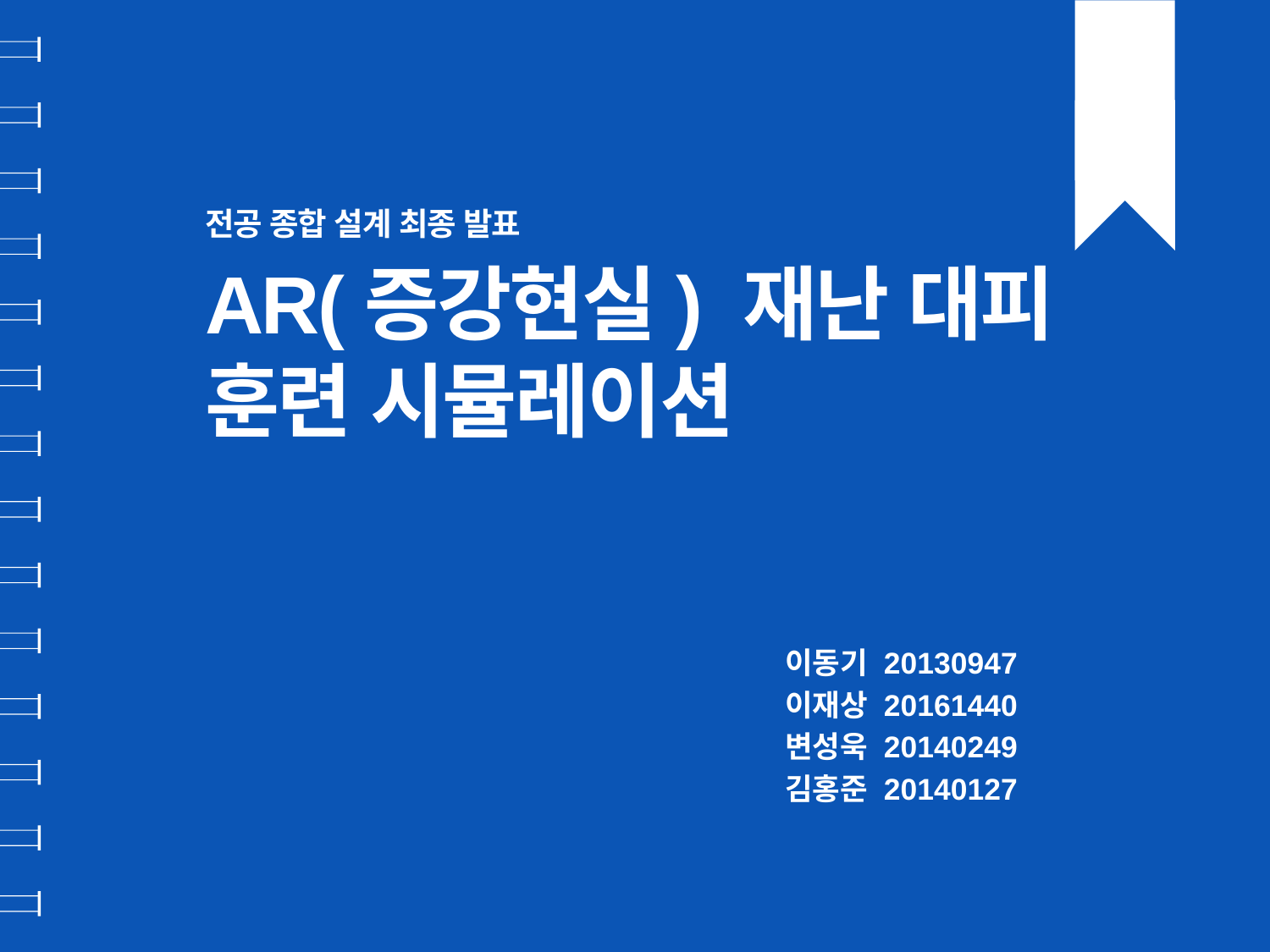

전공 종합 설계 최종 발표
AR(증강현실) 재난 대피 훈련 시뮬레이션
이동기 20130947
이재상 20161440
변성욱 20140249
김홍준 20140127